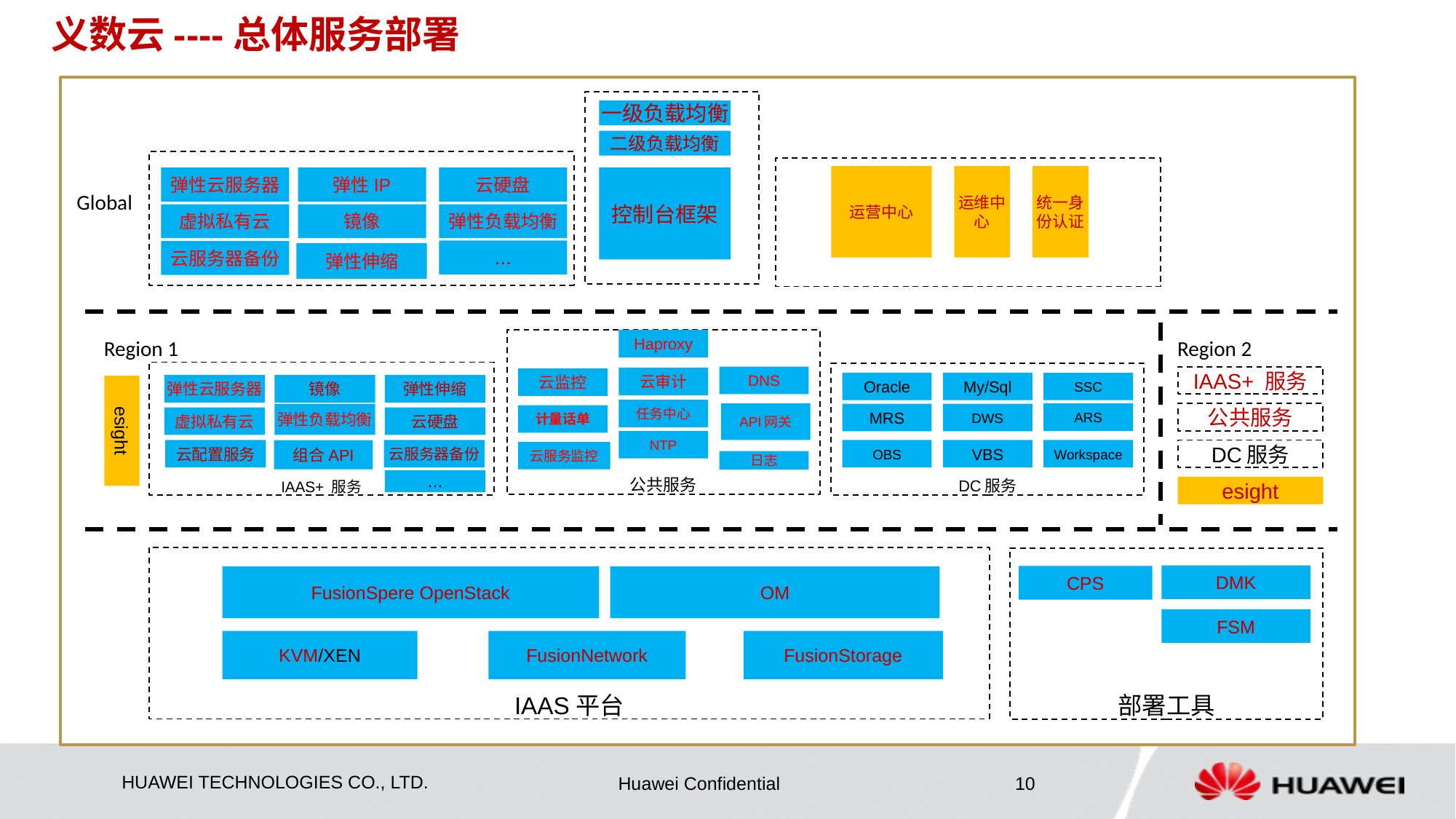

义数云----总体服务部署

一级负载均衡
二级负载均衡

运营中心
运维中心
统一身份认证
弹性云服务器
弹性IP
云硬盘
控制台框架
Global
虚拟私有云
镜像
弹性负载均衡
…
云服务器备份
Haproxy
公共服务
Region 1
Region 2
IAAS+ 服务
DC服务
IAAS+ 服务
DNS
云审计
云监控
Oracle
My/Sql
SSC
弹性云服务器
镜像
弹性伸缩
esight
任务中心
API网关
ARS
公共服务
弹性负载均衡
MRS
DWS
计量话单
虚拟私有云
云硬盘
NTP
云配置服务
云服务器备份
OBS
VBS
Workspace
DC服务
组合API
云服务监控
日志
…
esight

IAAS平台
部署工具
DMK
CPS
FusionSpere OpenStack
OM
FSM
KVM/XEN
FusionNetwork
FusionStorage
弹性伸缩